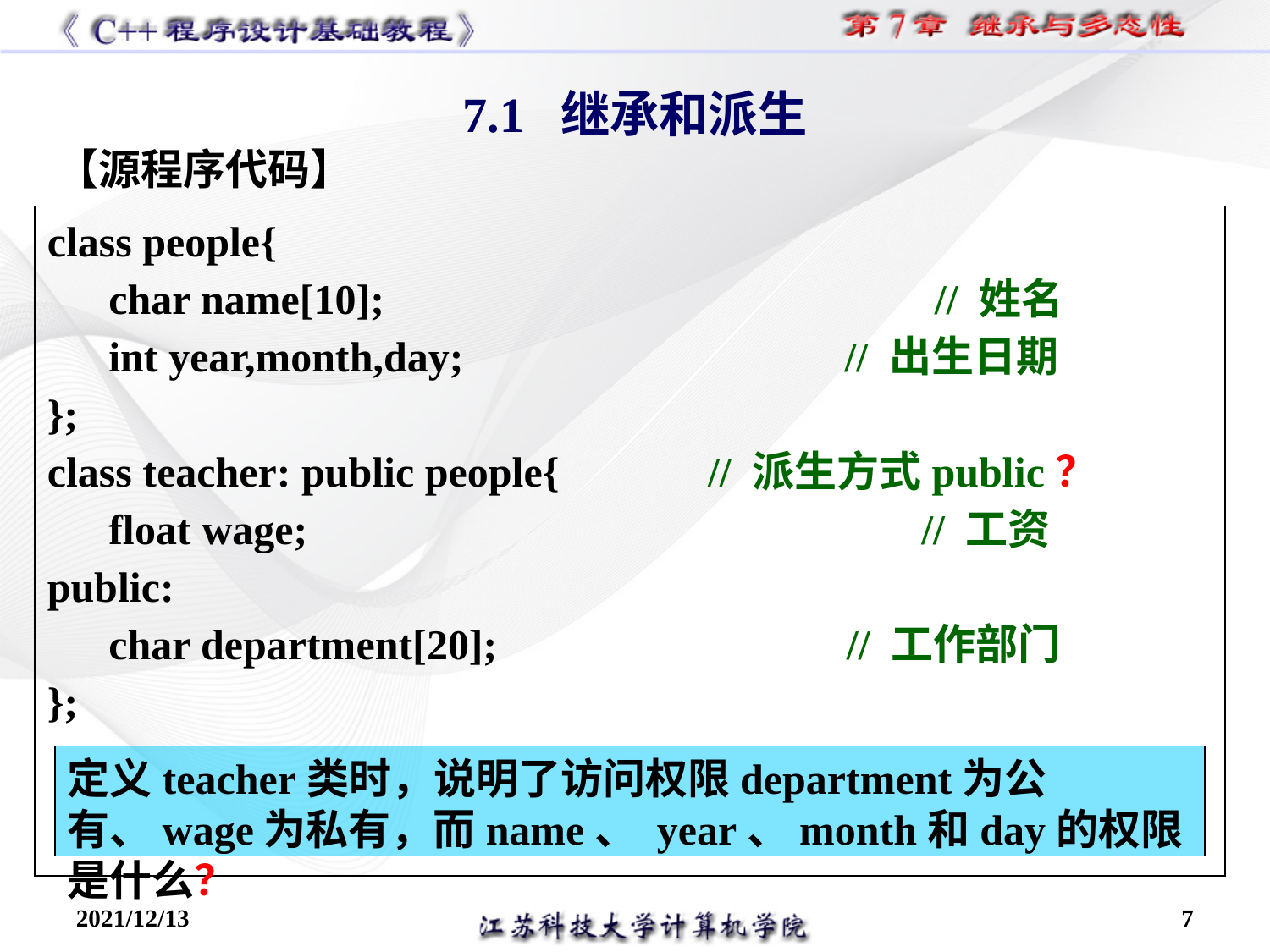

7.1  继承和派生
【源程序代码】
class people{
char name[10];                                                    // 姓名
int year,month,day;                                    // 出生日期
};
class teacher: public people{              // 派生方式public？
float wage;                                                          // 工资
public:
char department[20];                                 // 工作部门
};
定义teacher类时，说明了访问权限department为公有、wage为私有，而name、 year、month和day的权限是什么？